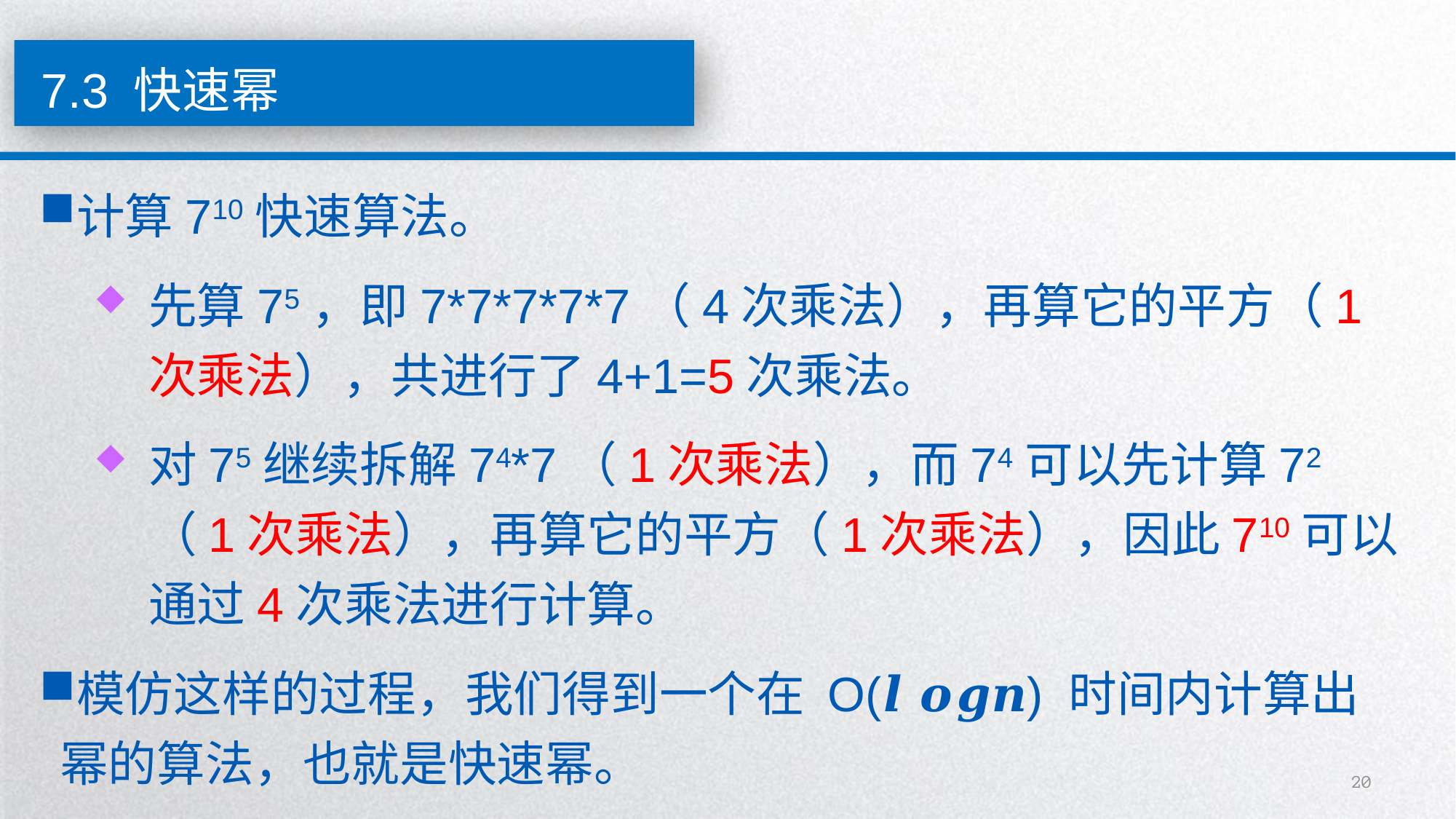

7.3 快速幂
计算710快速算法。
先算75，即7*7*7*7*7（4次乘法），再算它的平方（1次乘法），共进行了4+1=5次乘法。
对75继续拆解74*7（1次乘法），而74可以先计算72（1次乘法），再算它的平方（1次乘法），因此710可以通过4次乘法进行计算。
模仿这样的过程，我们得到一个在 O(𝒍𝒐𝒈𝒏) 时间内计算出幂的算法，也就是快速幂。
20